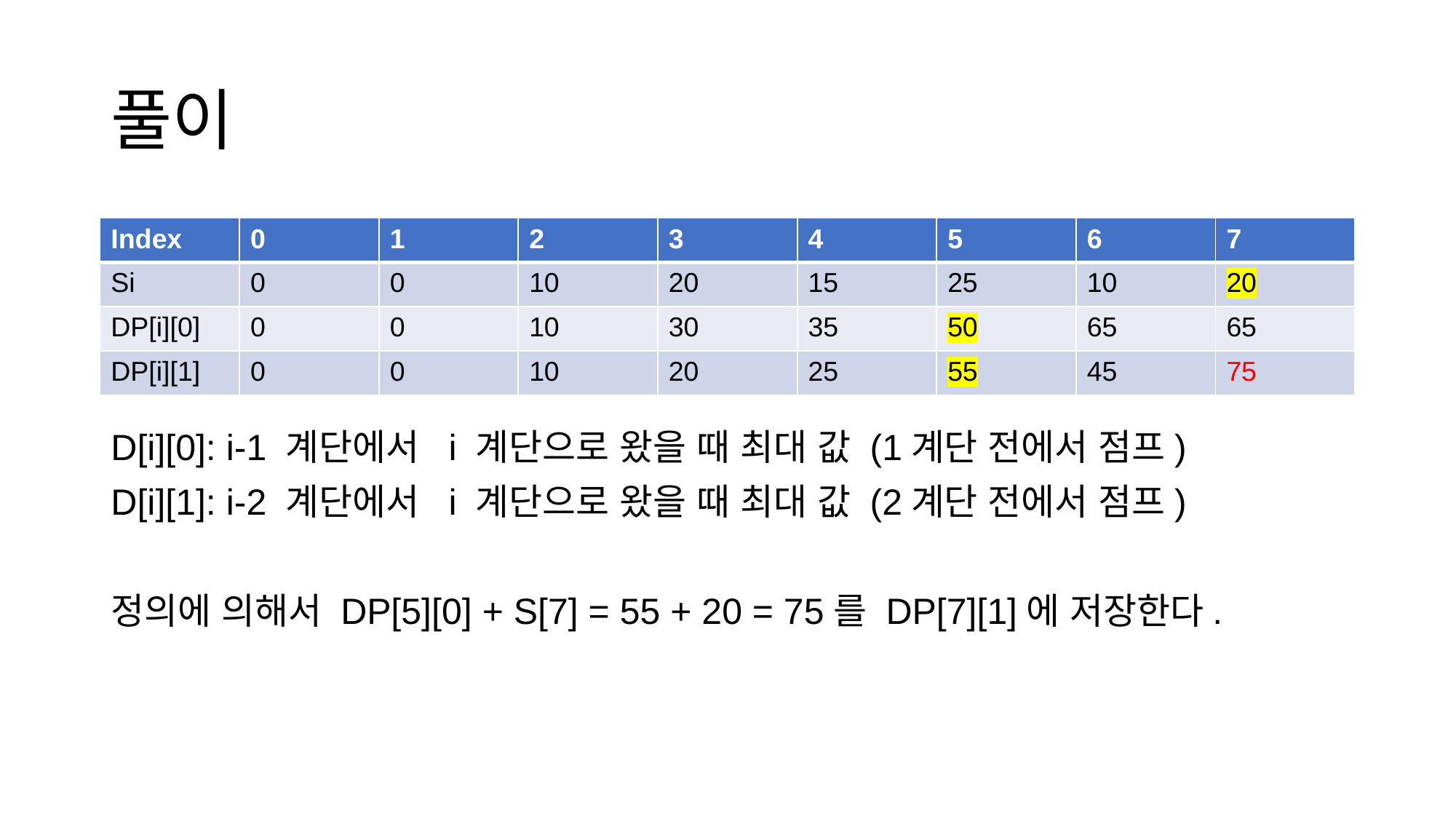

# 풀이
| Index | 0 | 1 | 2 | 3 | 4 | 5 | 6 | 7 |
| --- | --- | --- | --- | --- | --- | --- | --- | --- |
| Si | 0 | 0 | 10 | 20 | 15 | 25 | 10 | 20 |
| DP[i][0] | 0 | 0 | 10 | 30 | 35 | 50 | 65 | 65 |
| DP[i][1] | 0 | 0 | 10 | 20 | 25 | 55 | 45 | 75 |
D[i][0]: i-1 계단에서  i 계단으로 왔을 때 최대 값 (1계단 전에서 점프)
D[i][1]: i-2 계단에서  i 계단으로 왔을 때 최대 값 (2계단 전에서 점프)

정의에 의해서 DP[5][0] + S[7] = 55 + 20 = 75를 DP[7][1]에 저장한다.